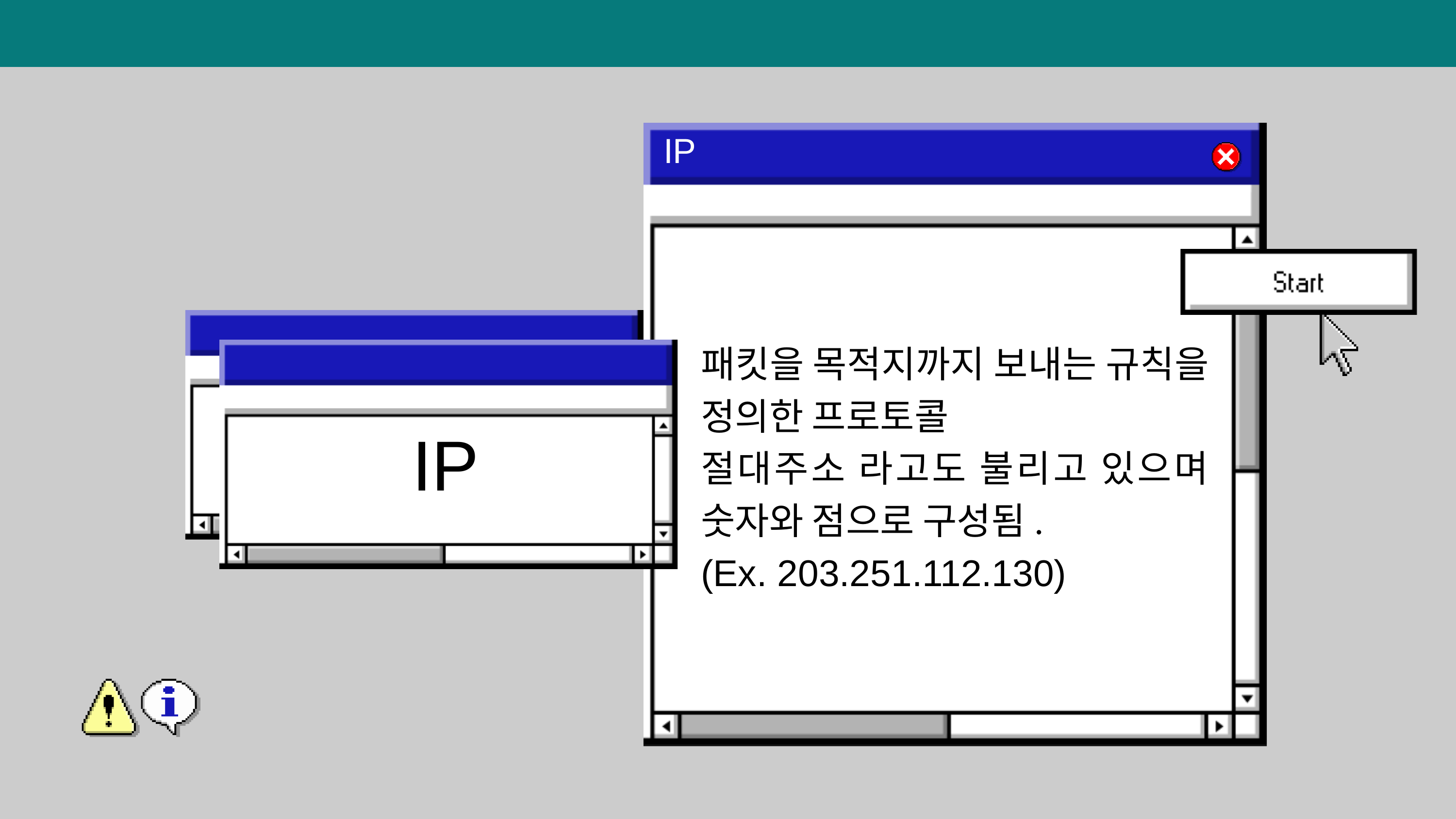

IP

패킷을 목적지까지 보내는 규칙을
정의한 프로토콜
절대주소 라고도 불리고 있으며 숫자와 점으로 구성됨.
(Ex. 203.251.112.130)

IP